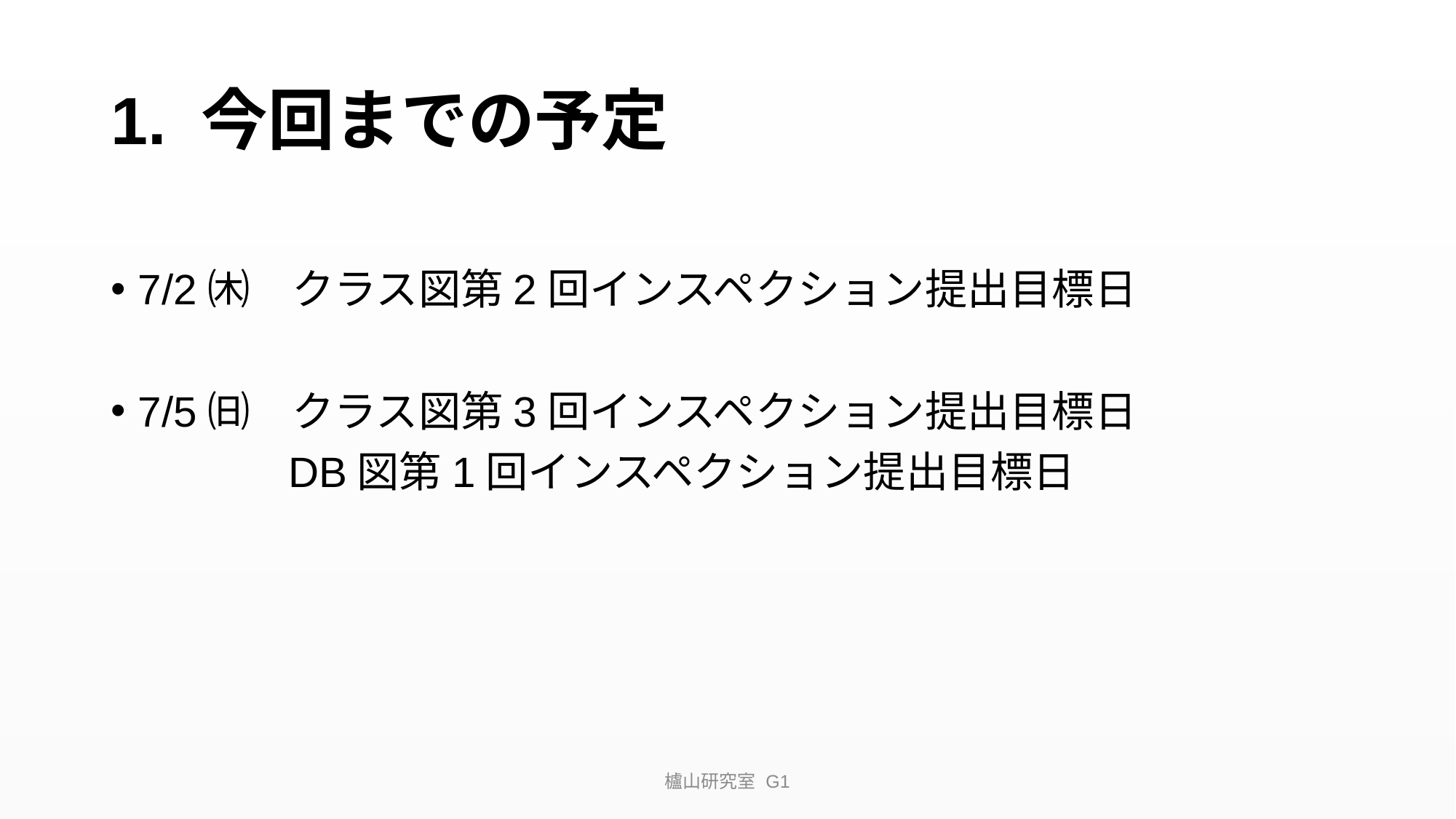

# 1. 今回までの予定
7/2㈭　クラス図第2回インスペクション提出目標日

7/5㈰　クラス図第3回インスペクション提出目標日
               DB図第1回インスペクション提出目標日
櫨山研究室 G1